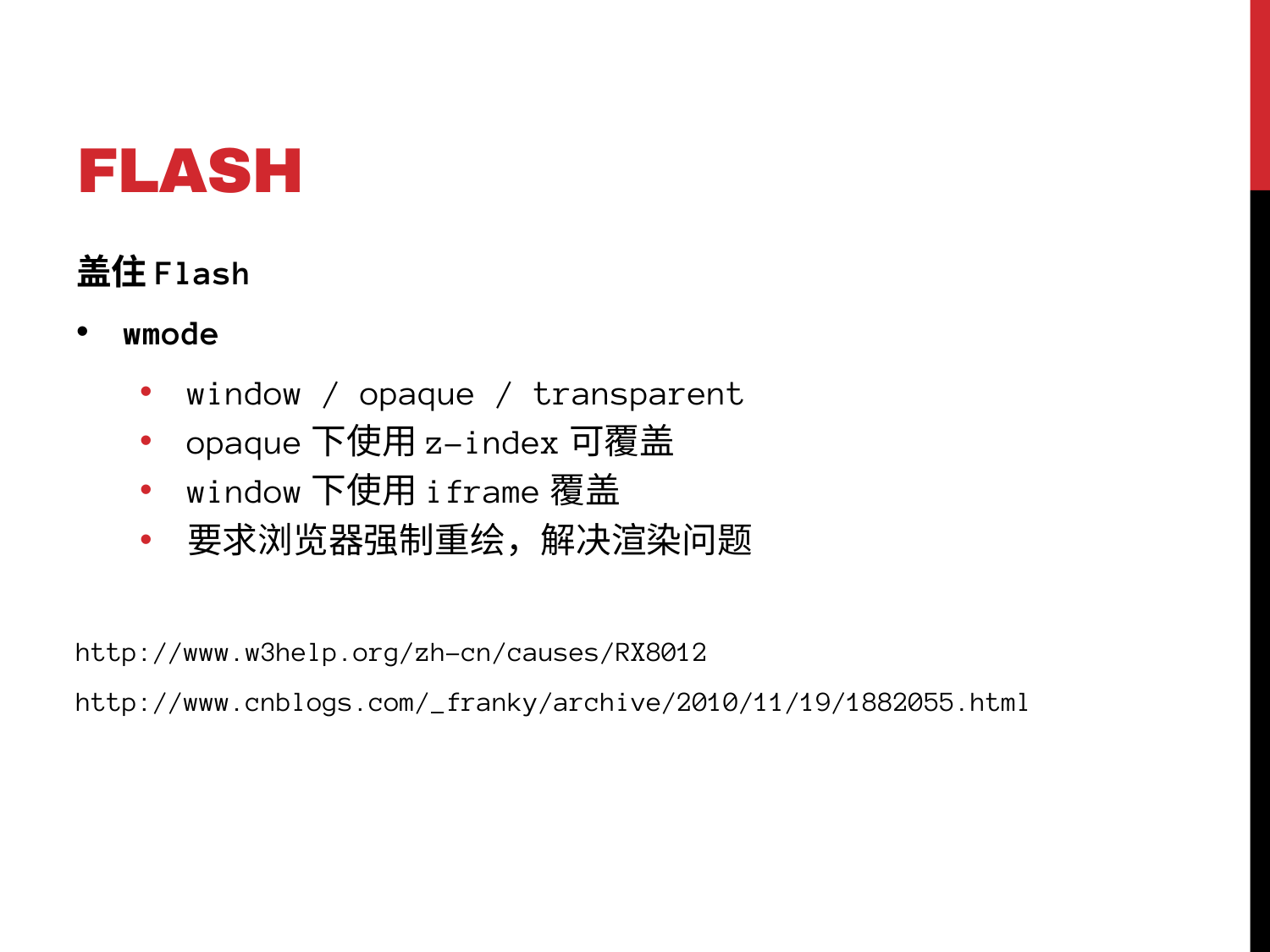

# Flash
盖住Flash
wmode
window / opaque / transparent
opaque下使用z-index可覆盖
window下使用iframe覆盖
要求浏览器强制重绘，解决渲染问题

http://www.w3help.org/zh-cn/causes/RX8012
http://www.cnblogs.com/_franky/archive/2010/11/19/1882055.html